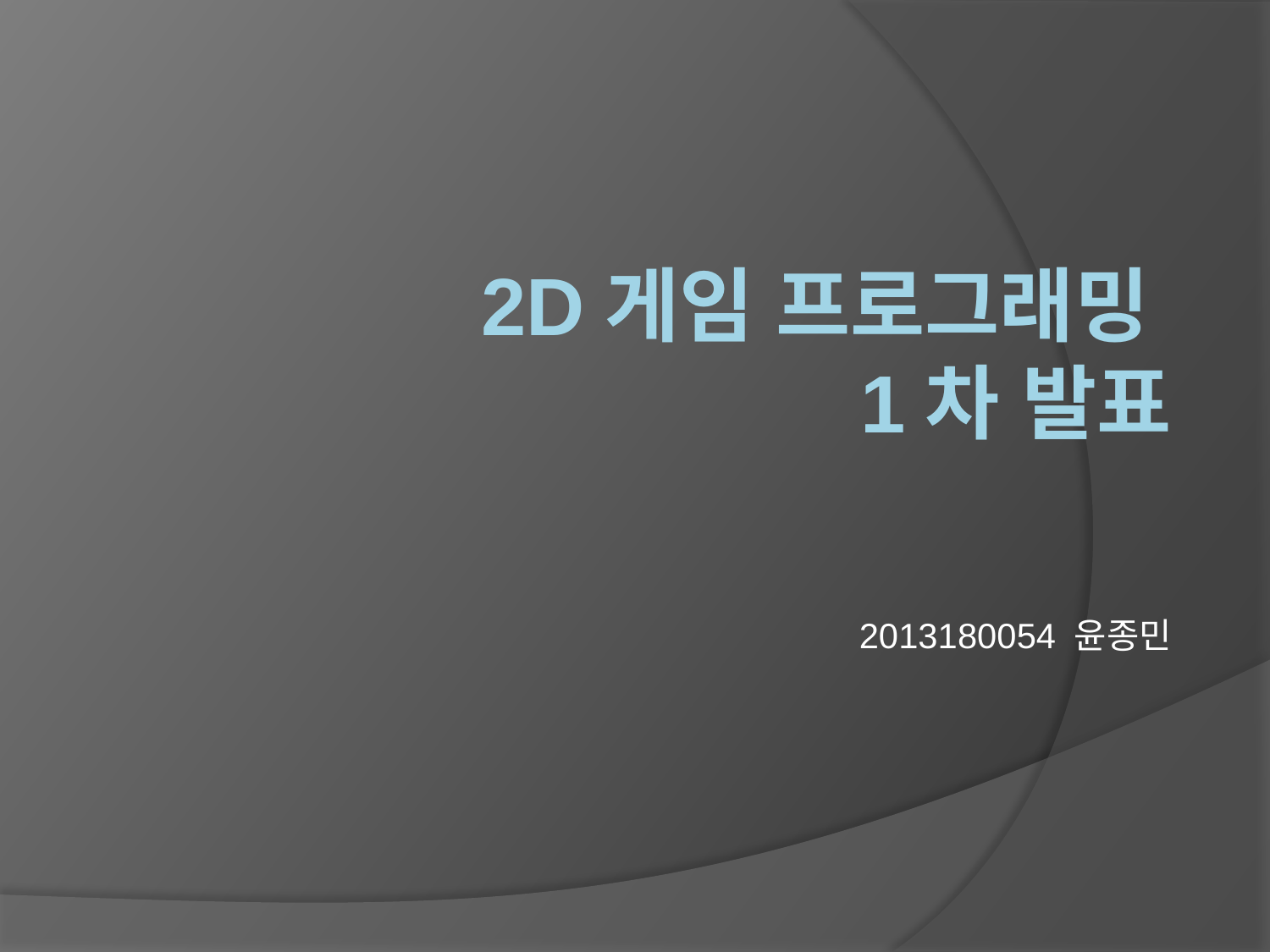

# 2D게임 프로그래밍 1차 발표
2013180054 윤종민